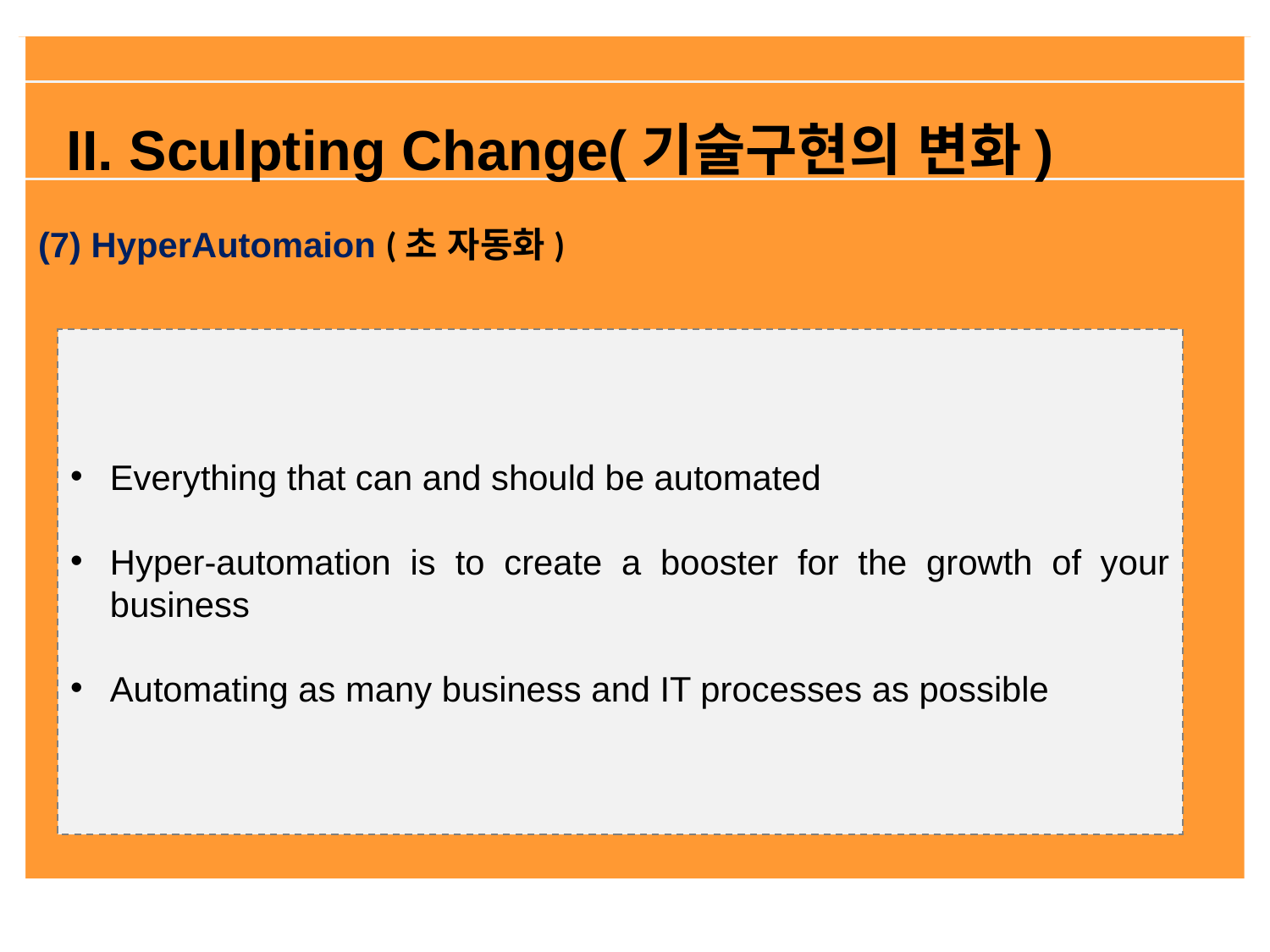

II. Sculpting Change(기술구현의 변화)
(7) HyperAutomaion (초 자동화)
Everything that can and should be automated

Hyper-automation is to create a booster for the growth of your business

Automating as many business and IT processes as possible